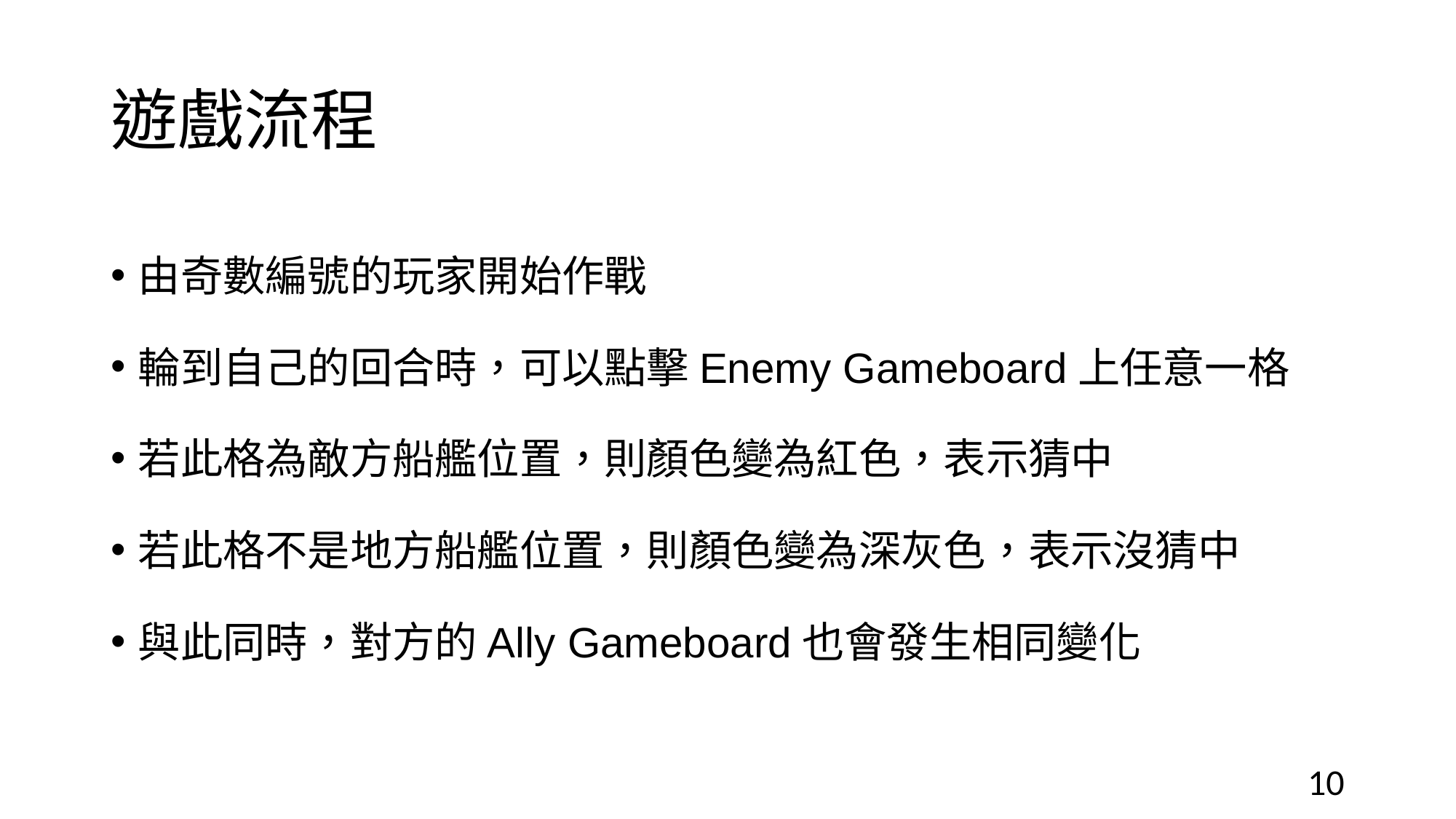

# 遊戲流程
由奇數編號的玩家開始作戰
輪到自己的回合時，可以點擊Enemy Gameboard上任意一格
若此格為敵方船艦位置，則顏色變為紅色，表示猜中
若此格不是地方船艦位置，則顏色變為深灰色，表示沒猜中
與此同時，對方的Ally Gameboard也會發生相同變化
10